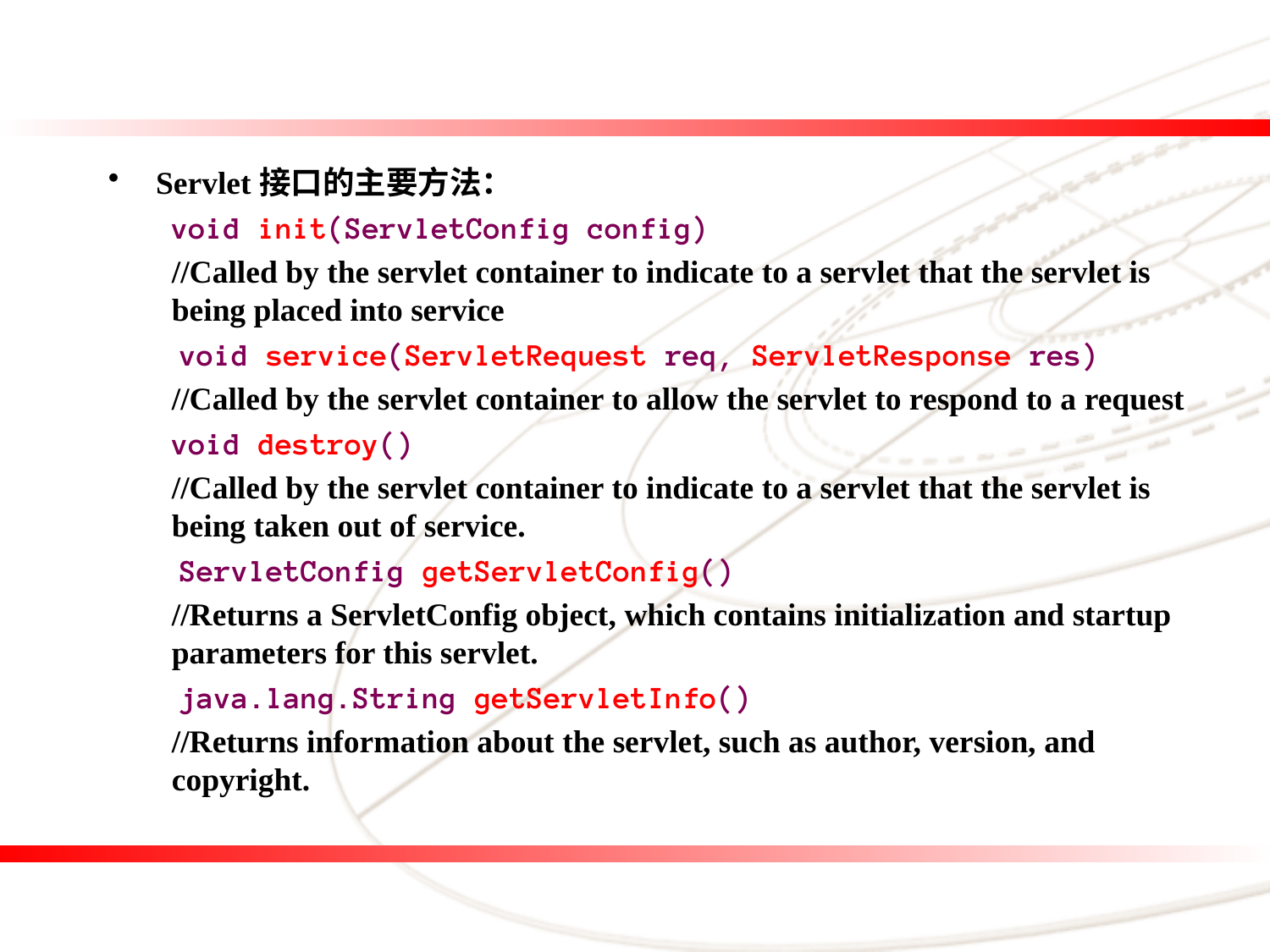

#
Servlet接口的主要方法：
void init(ServletConfig config)
//Called by the servlet container to indicate to a servlet that the servlet is being placed into service
 void service(ServletRequest req, ServletResponse res)
//Called by the servlet container to allow the servlet to respond to a request
void destroy()
//Called by the servlet container to indicate to a servlet that the servlet is being taken out of service.
 ServletConfig getServletConfig()
//Returns a ServletConfig object, which contains initialization and startup parameters for this servlet.
 java.lang.String getServletInfo()
//Returns information about the servlet, such as author, version, and copyright.